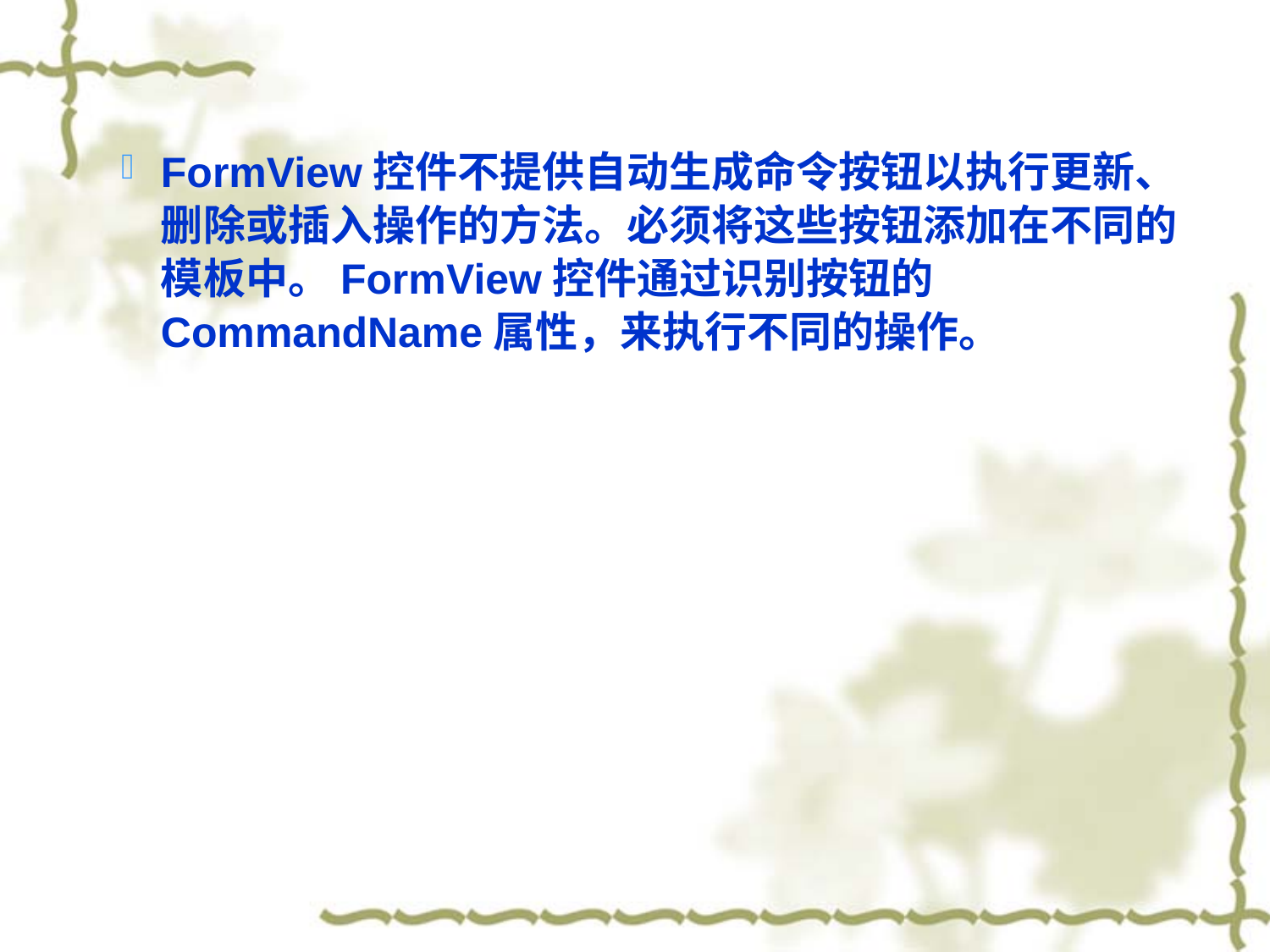

FormView控件不提供自动生成命令按钮以执行更新、删除或插入操作的方法。必须将这些按钮添加在不同的模板中。FormView控件通过识别按钮的CommandName属性，来执行不同的操作。